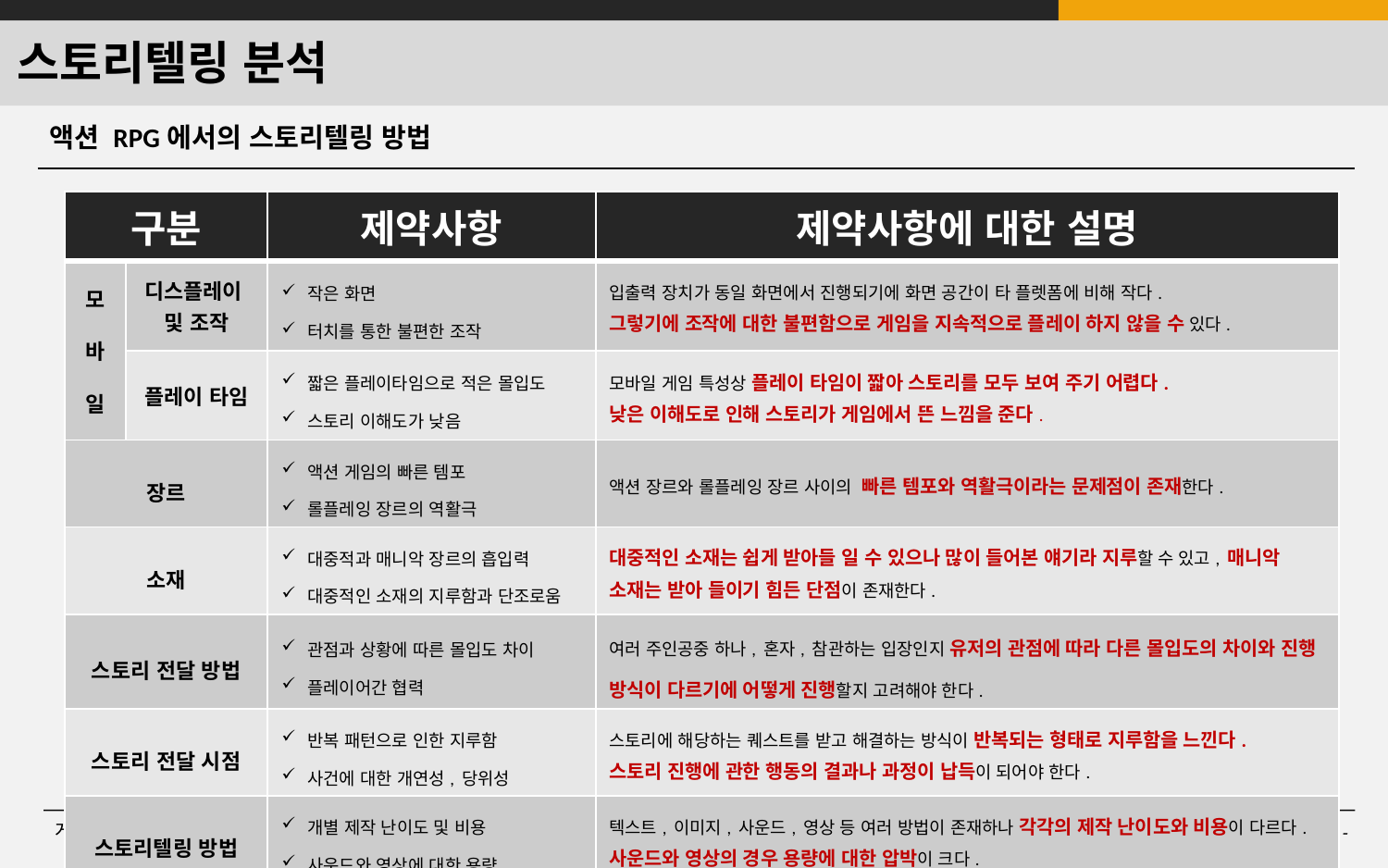

# 스토리텔링 분석
액션 RPG에서의 스토리텔링 방법
| 구분 |  | 제약사항 | 제약사항에 대한 설명 |
| --- | --- | --- | --- |
| 모 바 일 | 디스플레이 및 조작 | 작은 화면 터치를 통한 불편한 조작 | 입출력 장치가 동일 화면에서 진행되기에 화면 공간이 타 플렛폼에 비해 작다. 그렇기에 조작에 대한 불편함으로 게임을 지속적으로 플레이 하지 않을 수 있다. |
|  | 플레이 타임 | 짧은 플레이타임으로 적은 몰입도 스토리 이해도가 낮음 | 모바일 게임 특성상 플레이 타임이 짧아 스토리를 모두 보여 주기 어렵다. 낮은 이해도로 인해 스토리가 게임에서 뜬 느낌을 준다. |
| 장르 |  | 액션 게임의 빠른 템포 롤플레잉 장르의 역활극 | 액션 장르와 롤플레잉 장르 사이의 빠른 템포와 역활극이라는 문제점이 존재한다. |
| 소재 |  | 대중적과 매니악 장르의 흡입력 대중적인 소재의 지루함과 단조로움 | 대중적인 소재는 쉽게 받아들 일 수 있으나 많이 들어본 얘기라 지루할 수 있고, 매니악 소재는 받아 들이기 힘든 단점이 존재한다. |
| 스토리 전달 방법 |  | 관점과 상황에 따른 몰입도 차이 플레이어간 협력 | 여러 주인공중 하나, 혼자, 참관하는 입장인지 유저의 관점에 따라 다른 몰입도의 차이와 진행 방식이 다르기에 어떻게 진행할지 고려해야 한다. |
| 스토리 전달 시점 |  | 반복 패턴으로 인한 지루함 사건에 대한 개연성, 당위성 | 스토리에 해당하는 퀘스트를 받고 해결하는 방식이 반복되는 형태로 지루함을 느낀다. 스토리 진행에 관한 행동의 결과나 과정이 납득이 되어야 한다. |
| 스토리텔링 방법 |  | 개별 제작 난이도 및 비용 사운드와 영상에 대한 용량 | 텍스트, 이미지, 사운드, 영상 등 여러 방법이 존재하나 각각의 제작 난이도와 비용이 다르다. 사운드와 영상의 경우 용량에 대한 압박이 크다. |
게임 : 마비노기 영웅전, 마비노기 영웅전 모바일